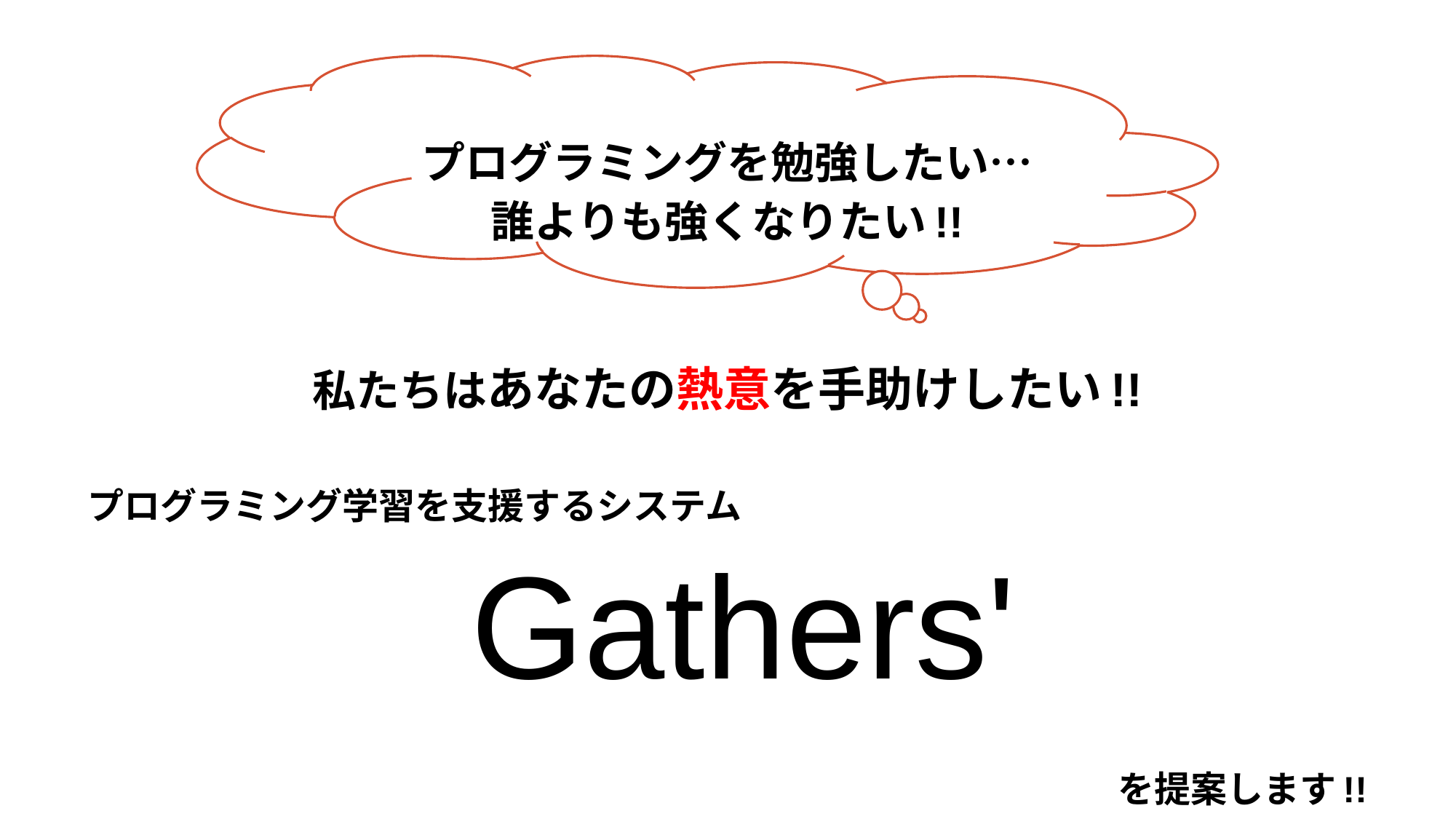

プログラミングを勉強したい…
誰よりも強くなりたい!!

私たちはあなたの熱意を手助けしたい!!

プログラミング学習を支援するシステム

を提案します!!

Gathers'